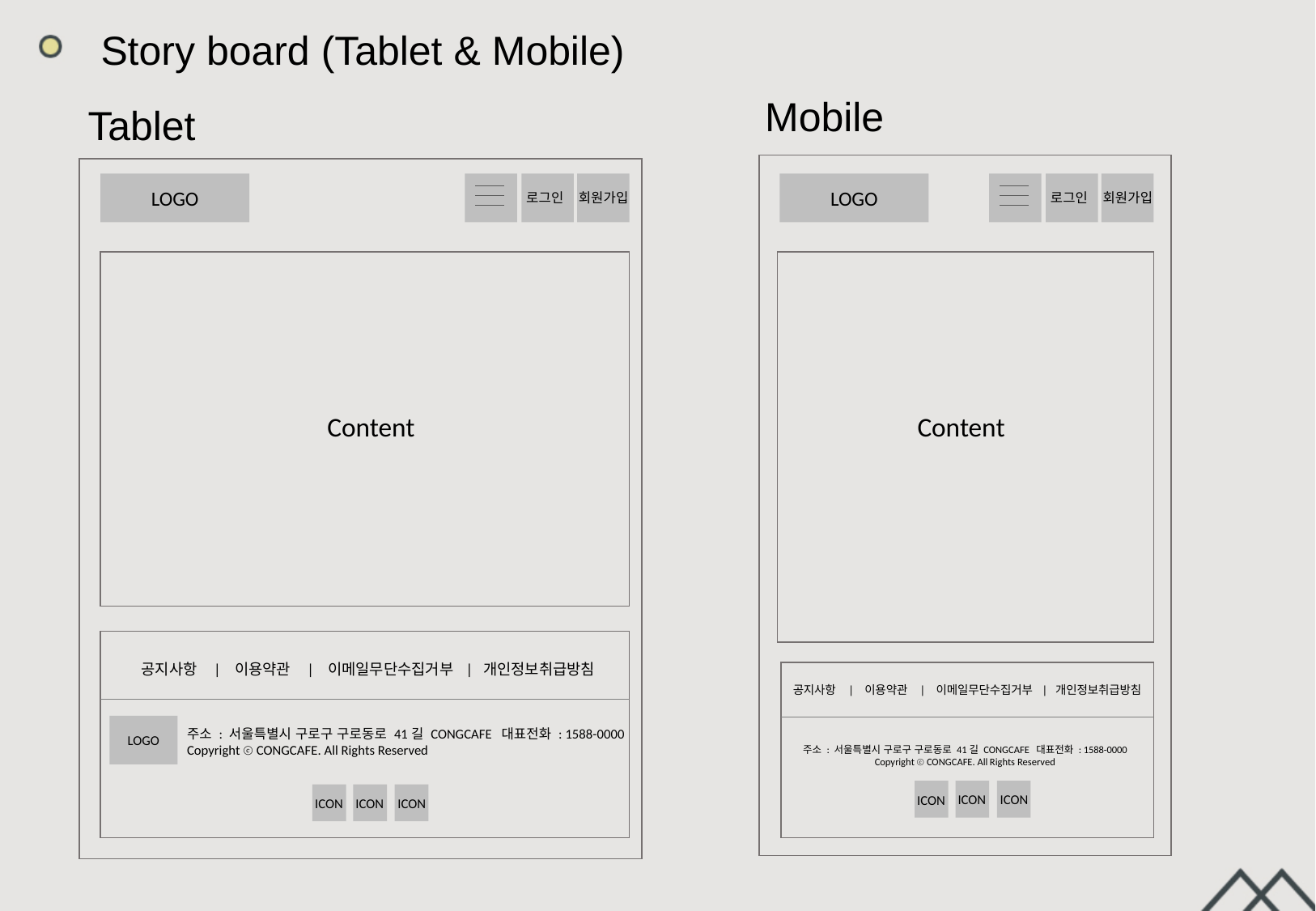

Story board (Tablet & Mobile)
Mobile

Tablet

LOGO
LOGO
로그인
회원가입
로그인
회원가입

Content
Content

공지사항   |   이용약관   |   이메일무단수집거부  |  개인정보취급방침

공지사항   |   이용약관   |   이메일무단수집거부  |  개인정보취급방침
LOGO
주소 : 서울특별시 구로구 구로동로 41길 CONGCAFE  대표전화 : 1588-0000
Copyright ⓒ CONGCAFE. All Rights Reserved
주소 : 서울특별시 구로구 구로동로 41길 CONGCAFE  대표전화 : 1588-0000
Copyright ⓒ CONGCAFE. All Rights Reserved

ICON
ICON
ICON
ICON
ICON
ICON